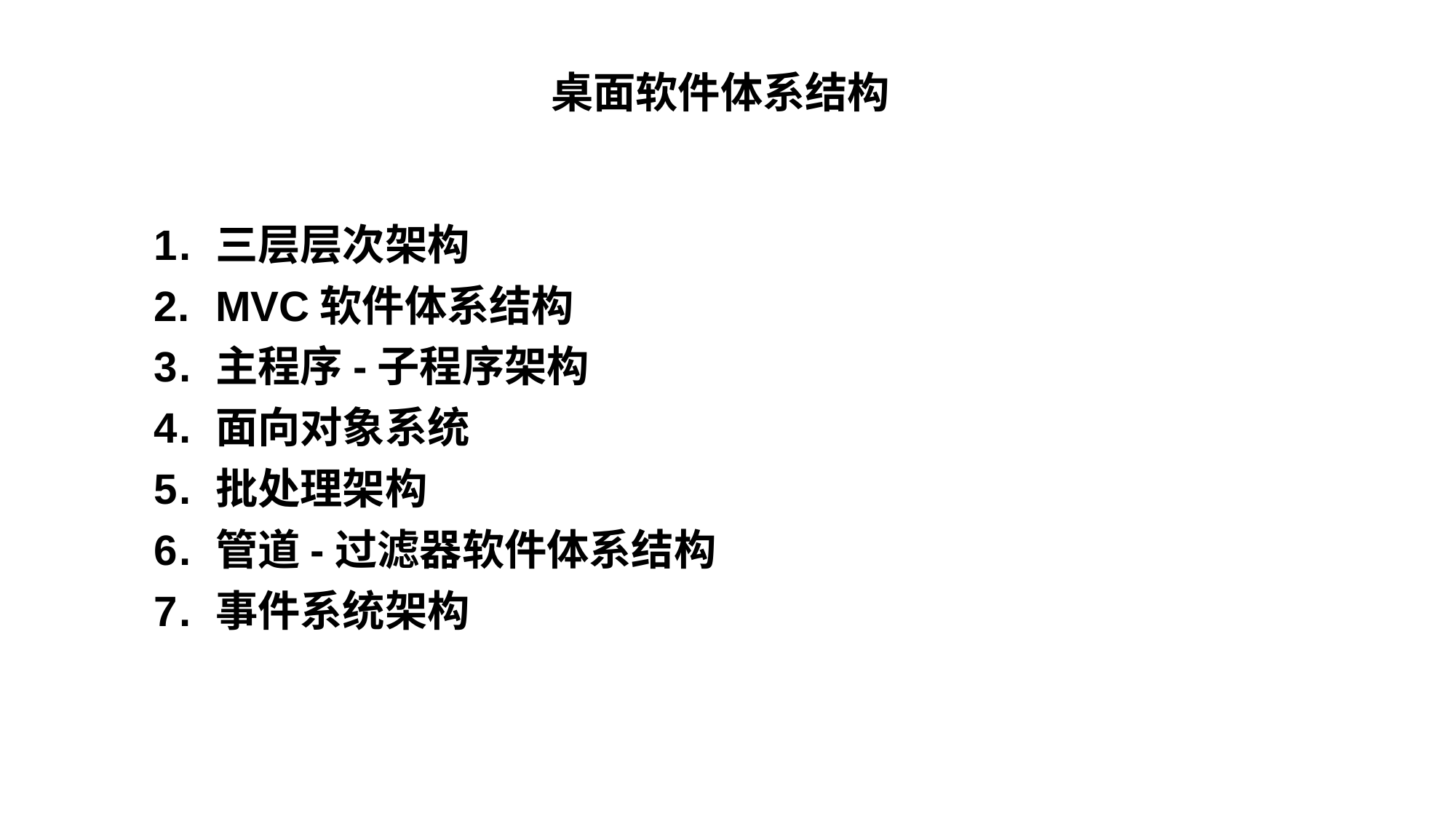

# 桌面软件体系结构
三层层次架构
MVC软件体系结构
主程序-子程序架构
面向对象系统
批处理架构
管道-过滤器软件体系结构
事件系统架构